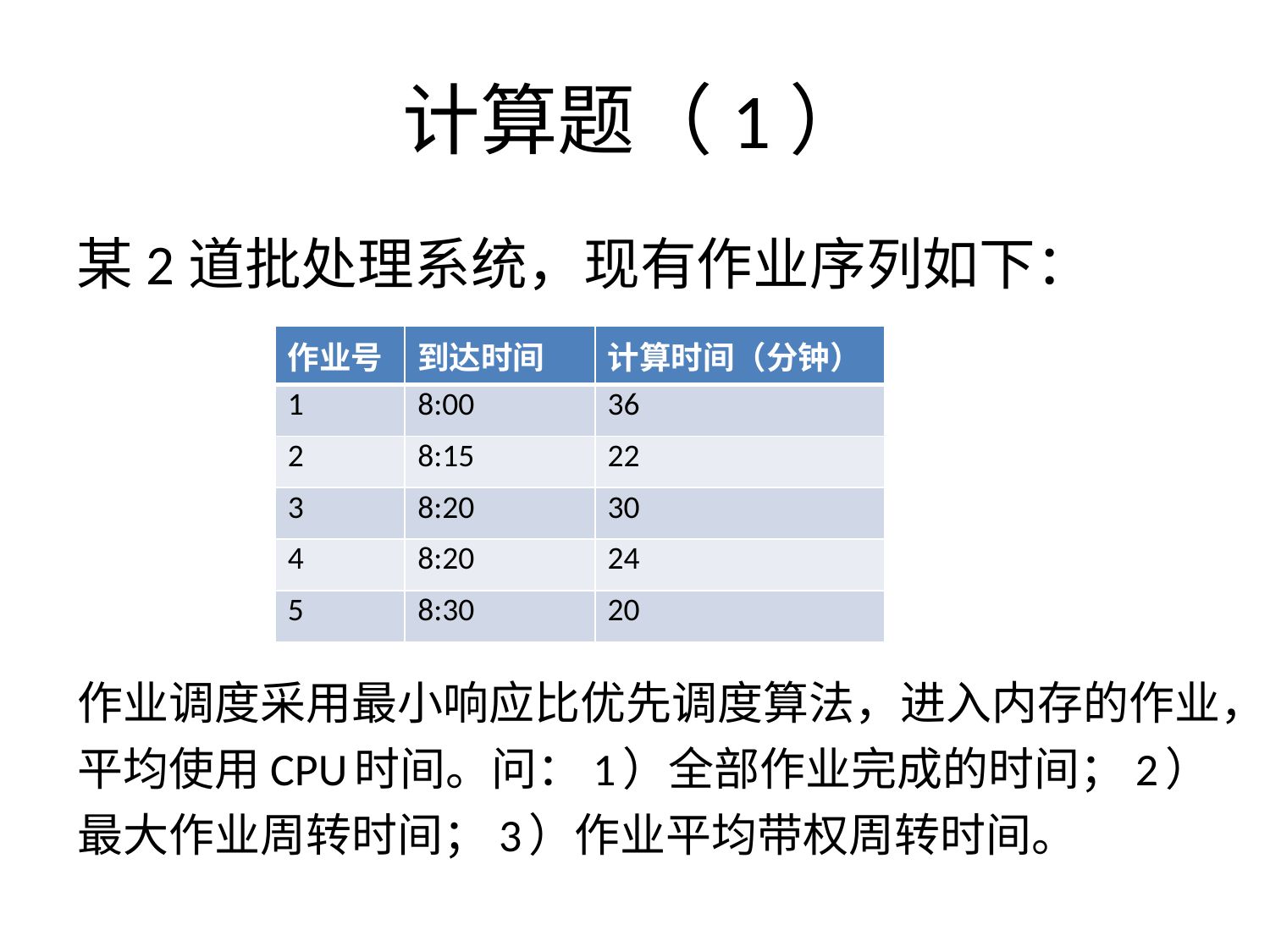

# 计算题（1）
某2道批处理系统，现有作业序列如下：

| 作业号 | 到达时间 | 计算时间（分钟） |
| --- | --- | --- |
| 1 | 8:00 | 36 |
| 2 | 8:15 | 22 |
| 3 | 8:20 | 30 |
| 4 | 8:20 | 24 |
| 5 | 8:30 | 20 |
作业调度采用最小响应比优先调度算法，进入内存的作业，平均使用CPU时间。问：1）全部作业完成的时间；2）最大作业周转时间；3）作业平均带权周转时间。